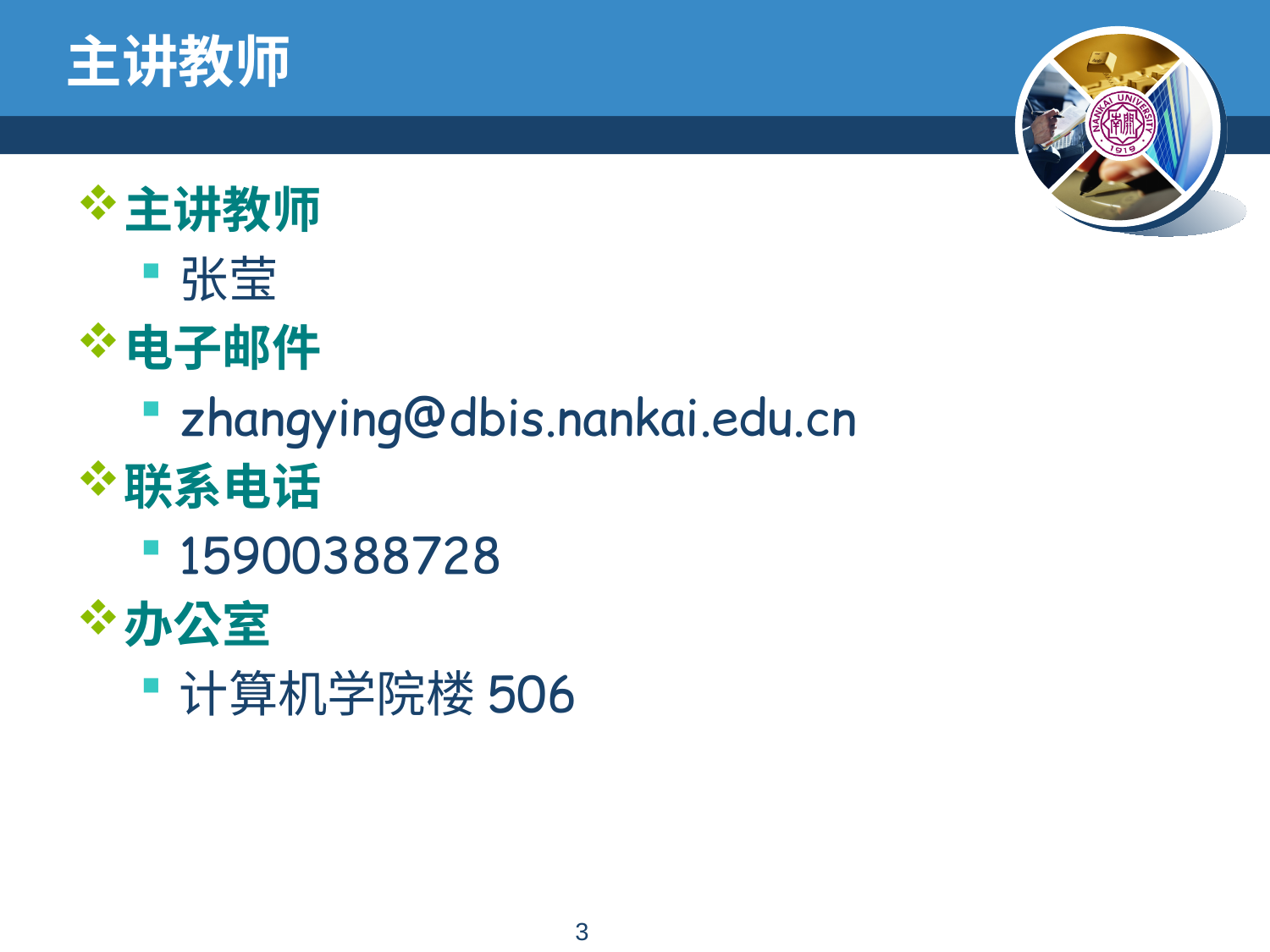

# 主讲教师
主讲教师
张莹
电子邮件
zhangying@dbis.nankai.edu.cn
联系电话
15900388728
办公室
计算机学院楼506
3